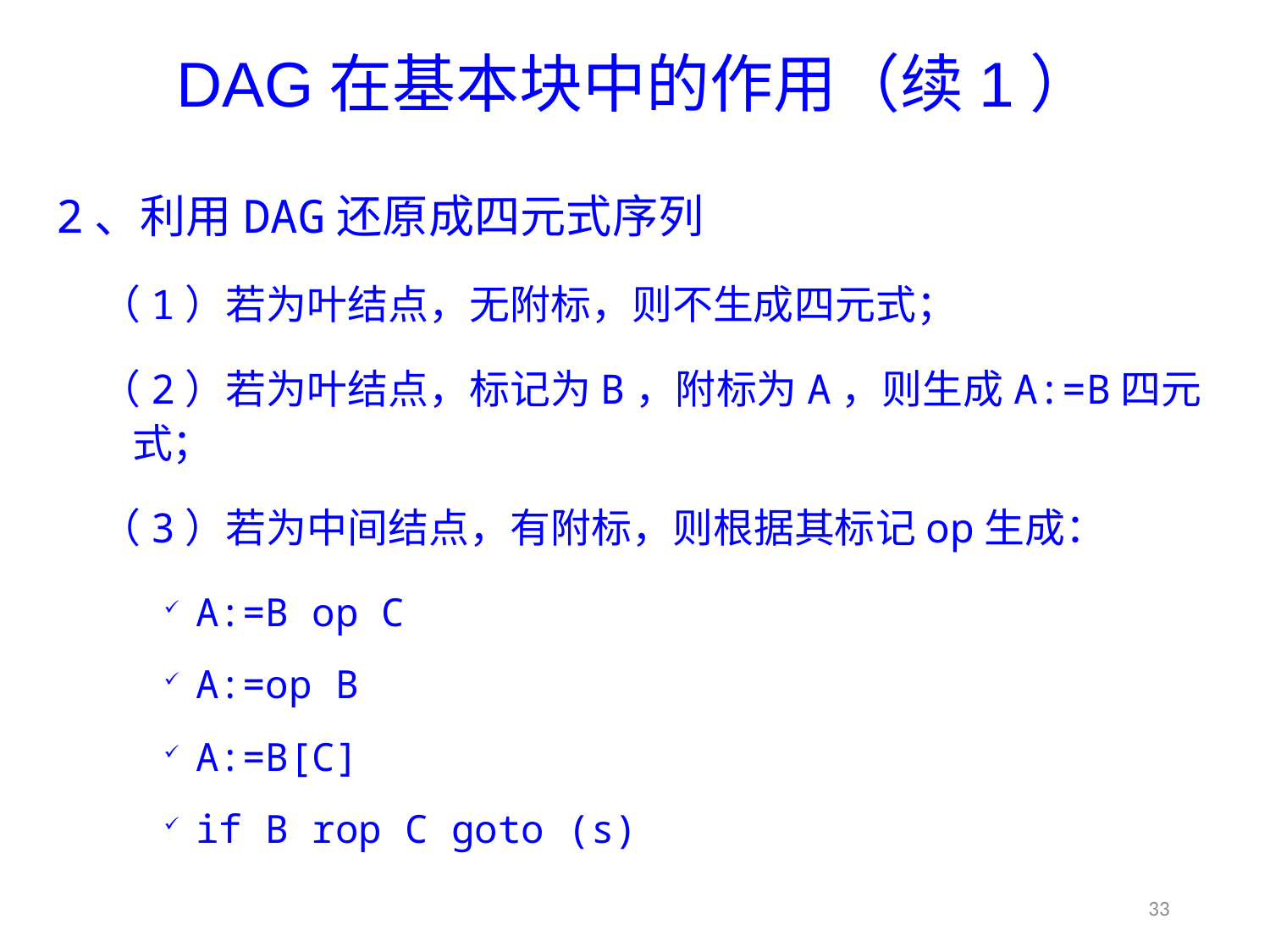

# DAG在基本块中的作用（续1）
2、利用DAG还原成四元式序列
（1）若为叶结点，无附标，则不生成四元式；
（2）若为叶结点，标记为B，附标为A，则生成A:=B四元式；
（3）若为中间结点，有附标，则根据其标记op生成：
A:=B op C
A:=op B
A:=B[C]
if B rop C goto (s)
33